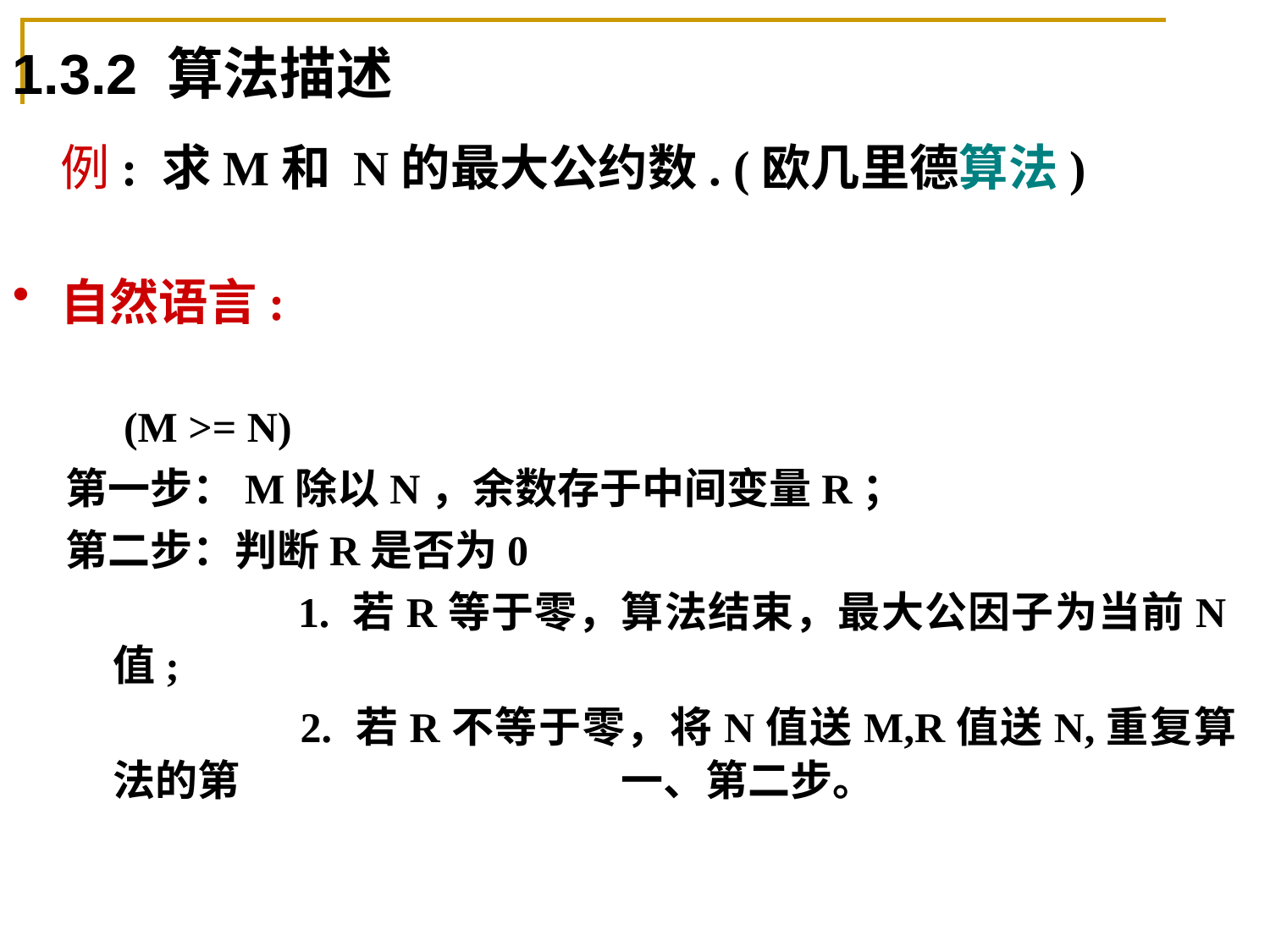

# 1.3.2 算法描述
	例: 求M和 N的最大公约数. (欧几里德算法)
自然语言:
	 (M >= N)
第一步：M除以N，余数存于中间变量R；
第二步：判断R是否为0
		     1. 若R等于零，算法结束，最大公因子为当前N值;
		     2. 若R不等于零，将N值送M,R值送N,重复算法的第			一、第二步。